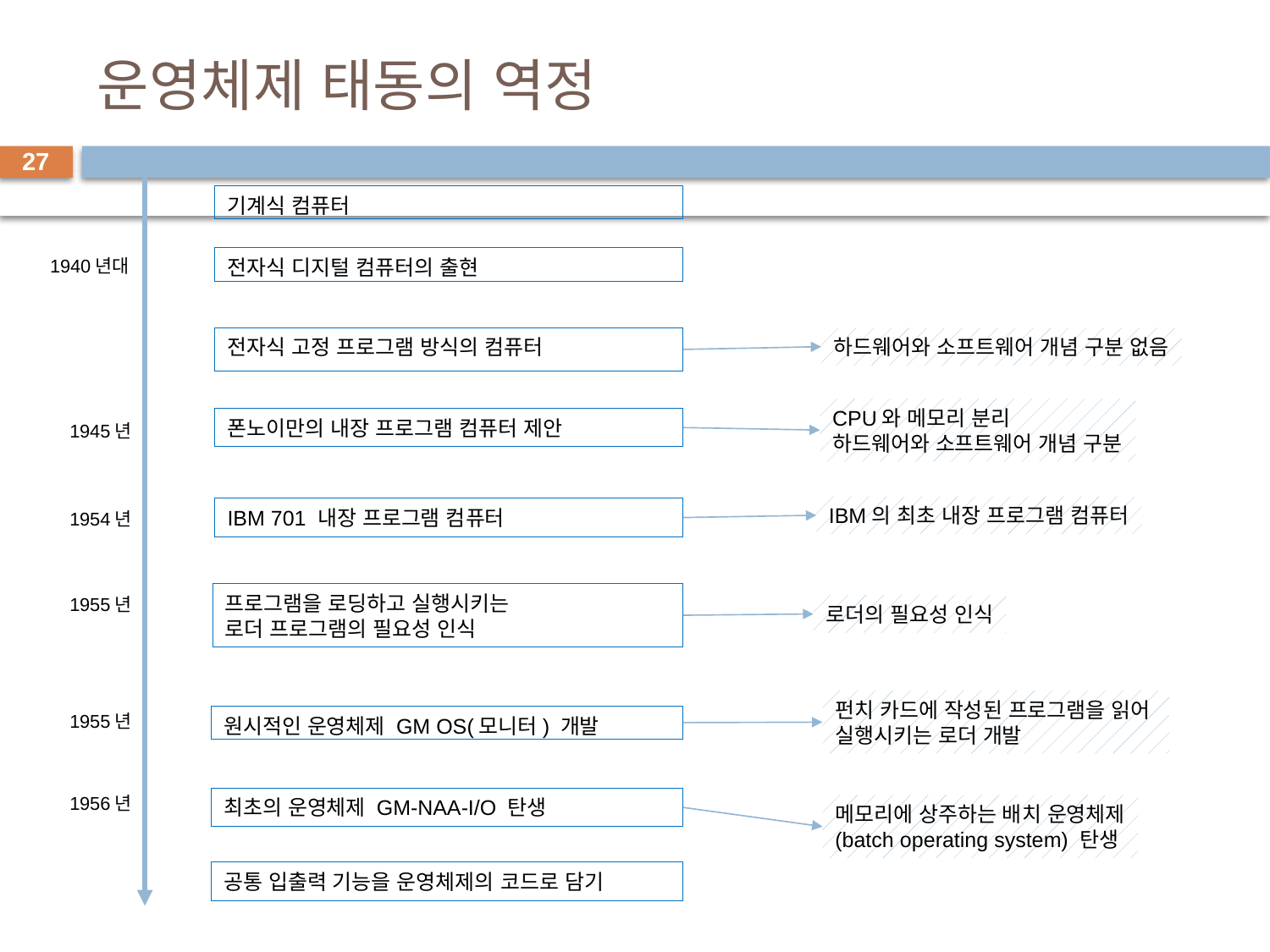

# 운영체제 태동의 역정
27
기계식 컴퓨터
1940년대
전자식 디지털 컴퓨터의 출현
전자식 고정 프로그램 방식의 컴퓨터
하드웨어와 소프트웨어 개념 구분 없음
CPU와 메모리 분리
하드웨어와 소프트웨어 개념 구분
폰노이만의 내장 프로그램 컴퓨터 제안
1945년
IBM의 최초 내장 프로그램 컴퓨터
IBM 701 내장 프로그램 컴퓨터
1954년
프로그램을 로딩하고 실행시키는
로더 프로그램의 필요성 인식
1955년
로더의 필요성 인식
펀치 카드에 작성된 프로그램을 읽어
실행시키는 로더 개발
1955년
원시적인 운영체제 GM OS(모니터) 개발
1956년
최초의 운영체제 GM-NAA-I/O 탄생
메모리에 상주하는 배치 운영체제
(batch operating system) 탄생
공통 입출력 기능을 운영체제의 코드로 담기